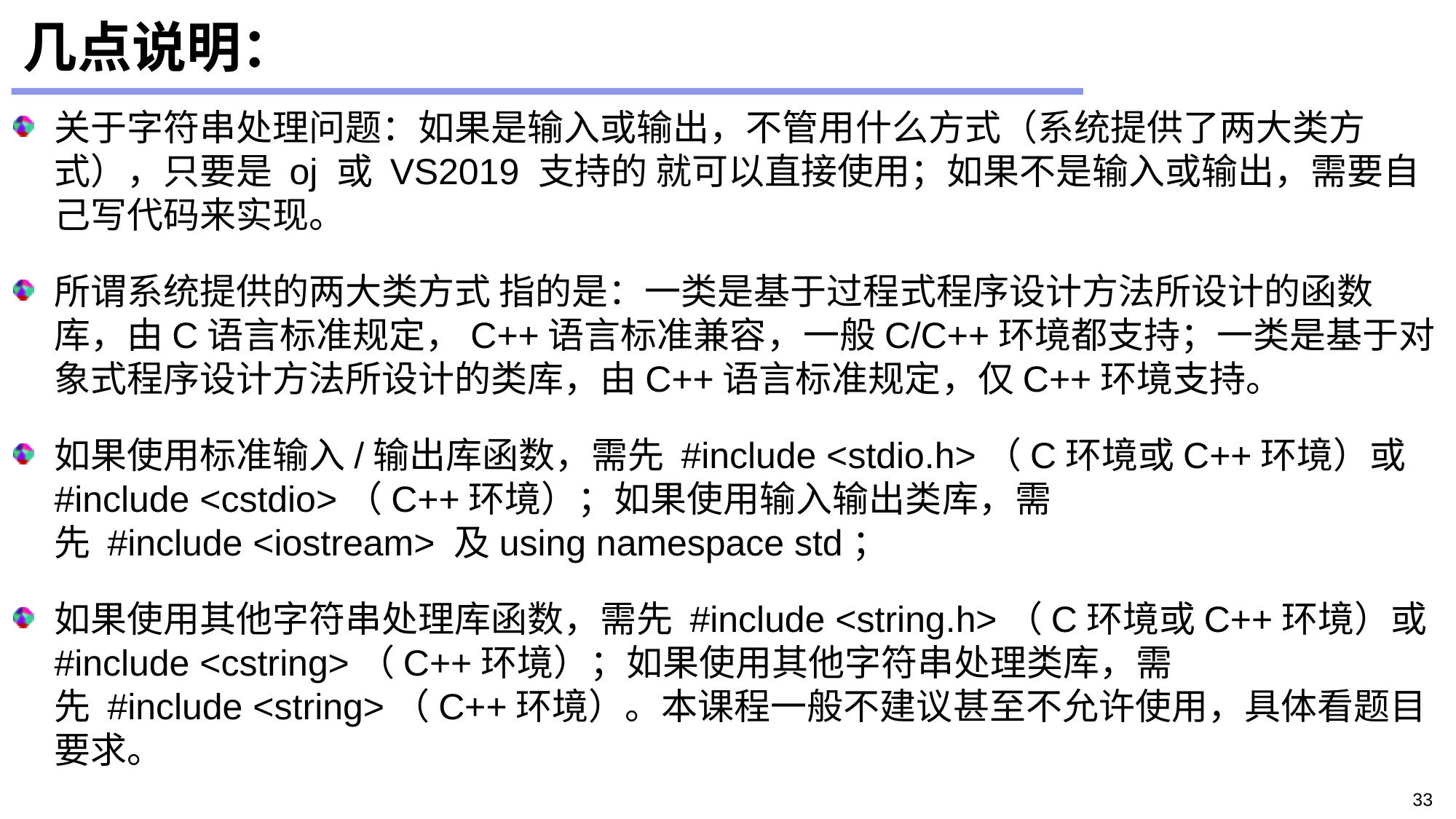

# 几点说明：
关于字符串处理问题：如果是输入或输出，不管用什么方式（系统提供了两大类方式），只要是 oj 或 VS2019 支持的 就可以直接使用；如果不是输入或输出，需要自己写代码来实现。

所谓系统提供的两大类方式 指的是：一类是基于过程式程序设计方法所设计的函数库，由C语言标准规定，C++语言标准兼容，一般C/C++环境都支持；一类是基于对象式程序设计方法所设计的类库，由C++语言标准规定，仅C++环境支持。

如果使用标准输入/输出库函数，需先 #include <stdio.h>（C环境或C++环境）或 #include <cstdio>（C++环境）；如果使用输入输出类库，需先 #include <iostream> 及using namespace std；

如果使用其他字符串处理库函数，需先 #include <string.h>（C环境或C++环境）或 #include <cstring>（C++环境）；如果使用其他字符串处理类库，需先 #include <string>（C++环境）。本课程一般不建议甚至不允许使用，具体看题目要求。
33